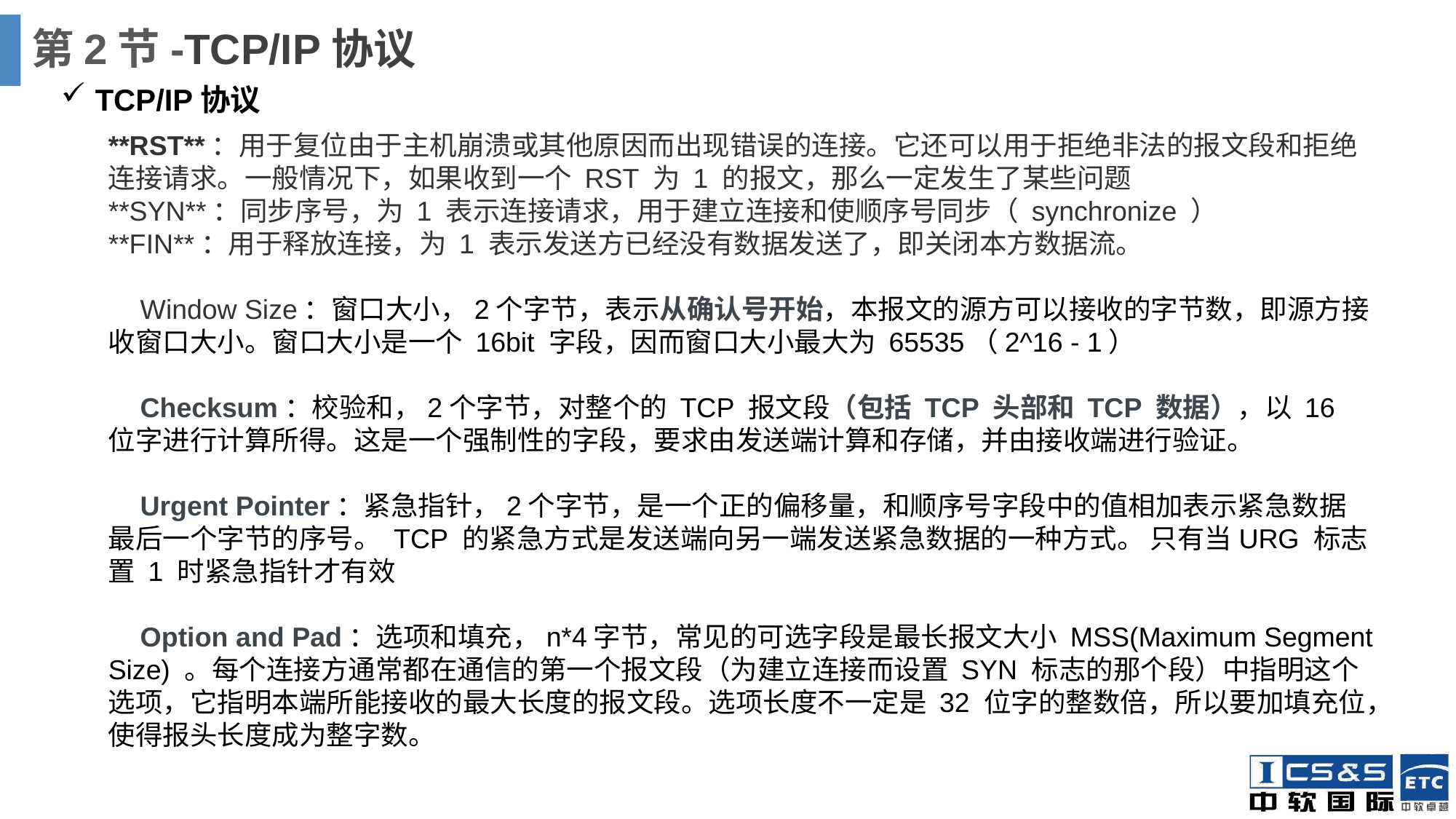

# 第2节-TCP/IP协议
TCP/IP协议
**RST**：用于复位由于主机崩溃或其他原因而出现错误的连接。它还可以用于拒绝非法的报文段和拒绝连接请求。一般情况下，如果收到一个 RST 为 1 的报文，那么一定发生了某些问题**SYN**：同步序号，为 1 表示连接请求，用于建立连接和使顺序号同步（ synchronize ）**FIN**：用于释放连接，为 1 表示发送方已经没有数据发送了，即关闭本方数据流。 Window Size：窗口大小，2个字节，表示从确认号开始，本报文的源方可以接收的字节数，即源方接收窗口大小。窗口大小是一个 16bit 字段，因而窗口大小最大为 65535（2^16 - 1）
Checksum：校验和，2个字节，对整个的 TCP 报文段（包括 TCP 头部和 TCP 数据），以 16 位字进行计算所得。这是一个强制性的字段，要求由发送端计算和存储，并由接收端进行验证。
Urgent Pointer：紧急指针，2个字节，是一个正的偏移量，和顺序号字段中的值相加表示紧急数据最后一个字节的序号。 TCP 的紧急方式是发送端向另一端发送紧急数据的一种方式。 只有当URG 标志置 1 时紧急指针才有效
Option and Pad：选项和填充，n*4字节，常见的可选字段是最长报文大小 MSS(Maximum Segment Size) 。每个连接方通常都在通信的第一个报文段（为建立连接而设置 SYN 标志的那个段）中指明这个选项，它指明本端所能接收的最大长度的报文段。选项长度不一定是 32 位字的整数倍，所以要加填充位，使得报头长度成为整字数。